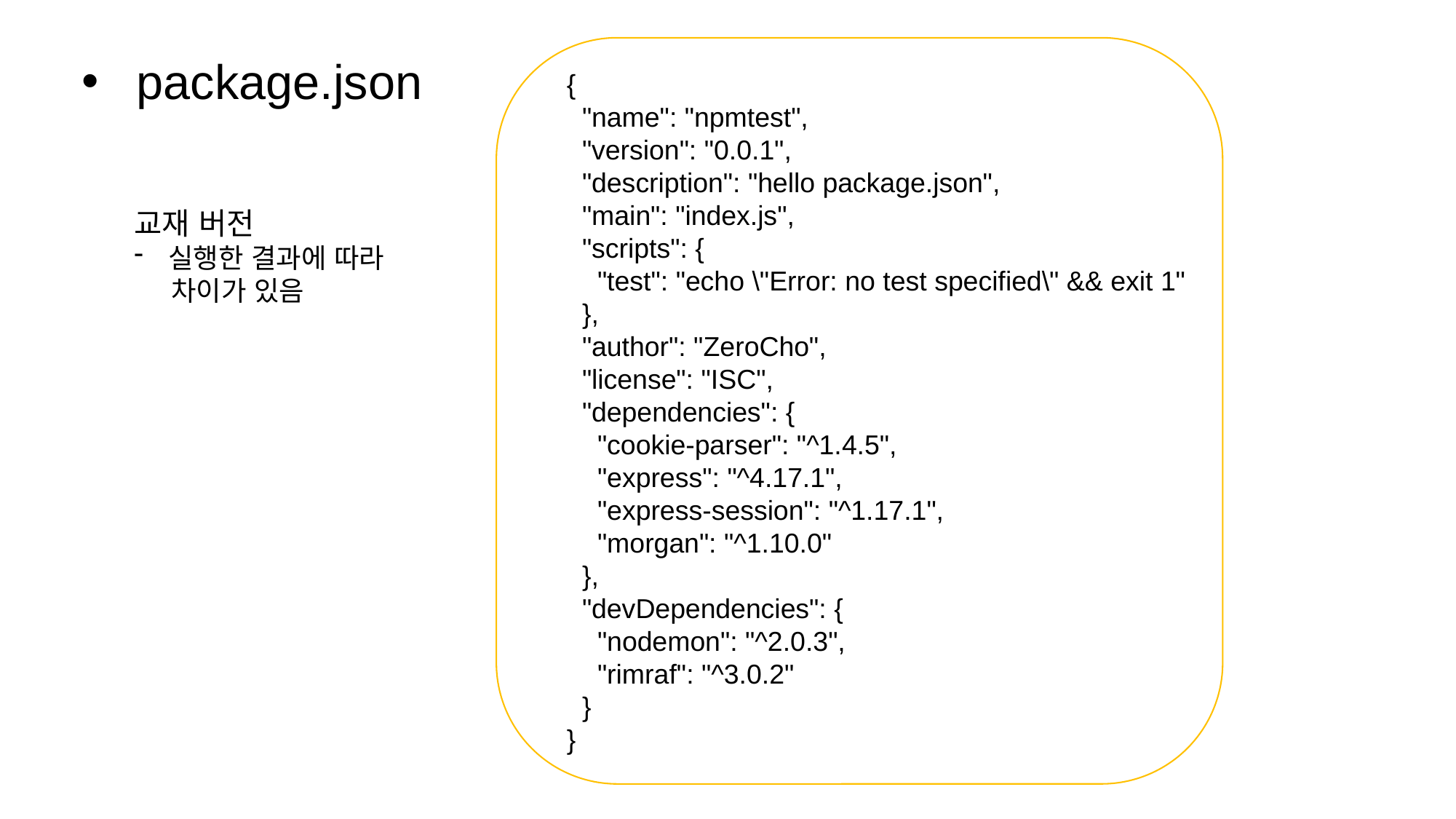

package.json
{
  "name": "npmtest",
  "version": "0.0.1",
  "description": "hello package.json",
  "main": "index.js",
  "scripts": {
    "test": "echo \"Error: no test specified\" && exit 1"
  },
  "author": "ZeroCho",
  "license": "ISC",
  "dependencies": {
    "cookie-parser": "^1.4.5",
    "express": "^4.17.1",
    "express-session": "^1.17.1",
    "morgan": "^1.10.0"
  },
  "devDependencies": {
    "nodemon": "^2.0.3",
    "rimraf": "^3.0.2"
  }
}
교재 버전
실행한 결과에 따라
    차이가 있음